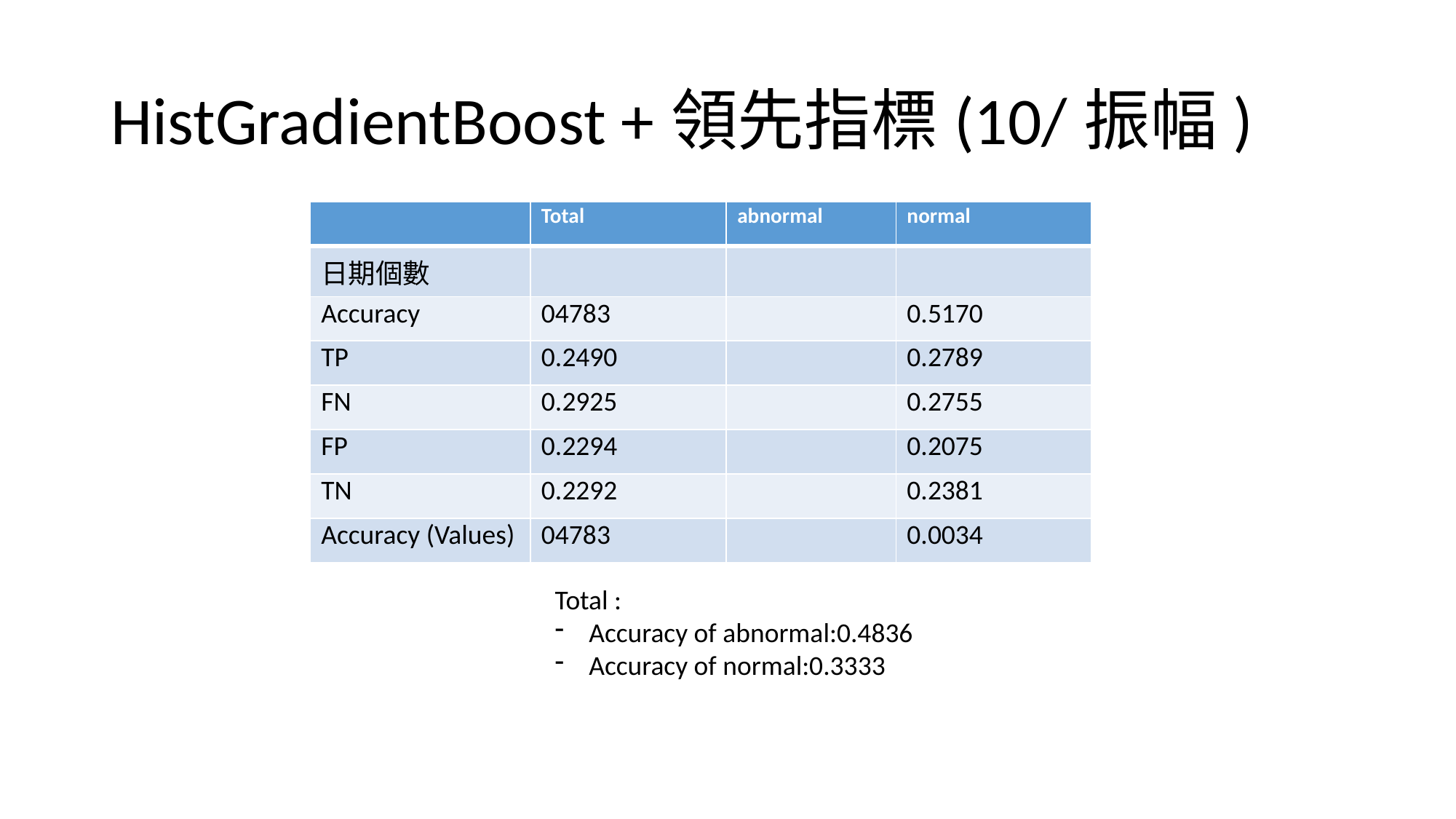

# HistGradientBoost +領先指標(10/振幅)
|  | Total | abnormal | normal |
| --- | --- | --- | --- |
| 日期個數 |  |  |  |
| Accuracy | 04783 |  | 0.5170 |
| TP | 0.2490 |  | 0.2789 |
| FN | 0.2925 |  | 0.2755 |
| FP | 0.2294 |  | 0.2075 |
| TN | 0.2292 |  | 0.2381 |
| Accuracy (Values) | 04783 |  | 0.0034 |
Total :
Accuracy of abnormal:0.4836
Accuracy of normal:0.3333